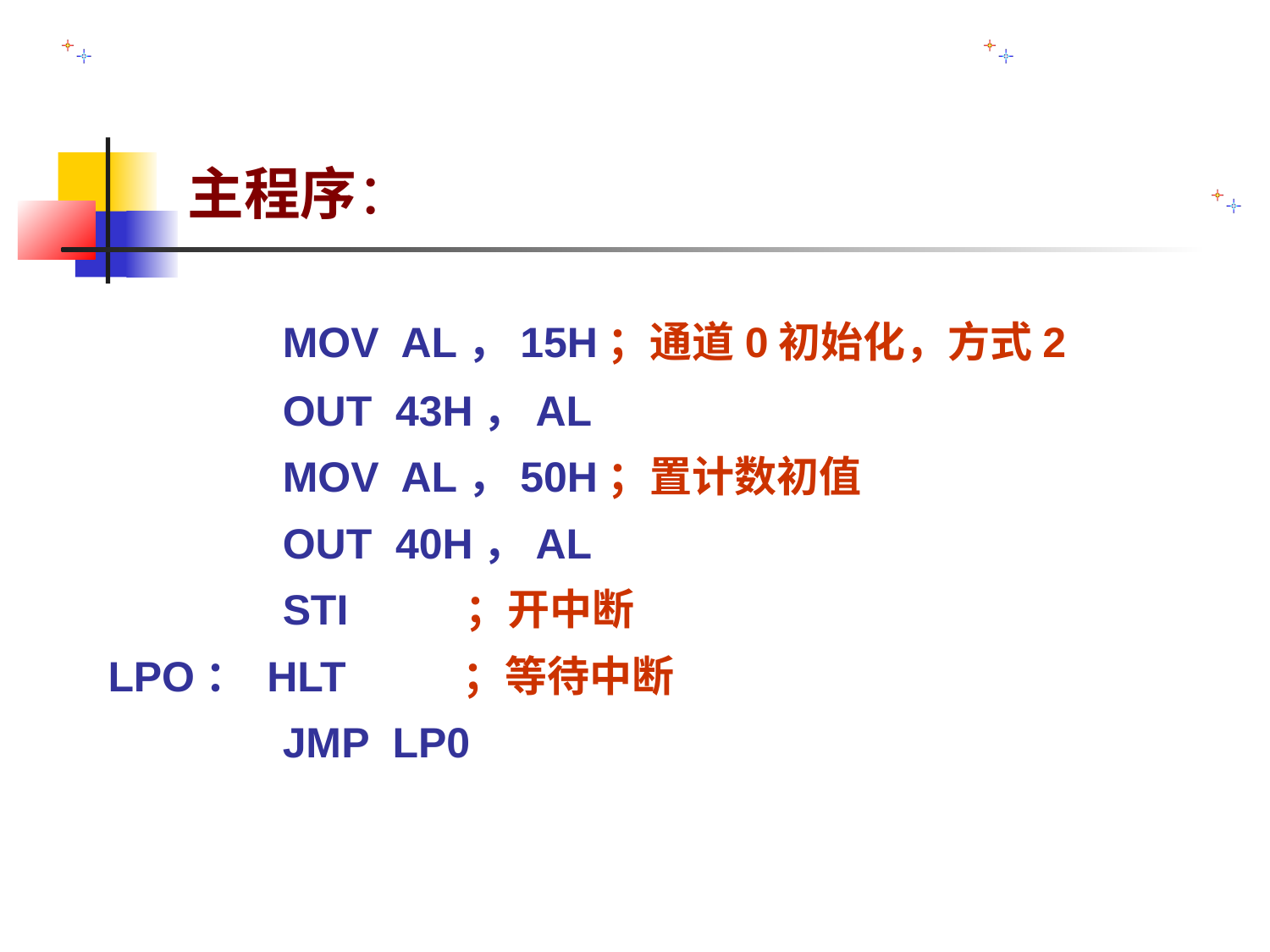

# 主程序：
		MOV  AL，15H；通道0初始化，方式2
		OUT  43H，AL
		MOV  AL，50H；置计数初值
		OUT  40H，AL
		STI         ；开中断
LPO： HLT         ；等待中断
		JMP  LP0